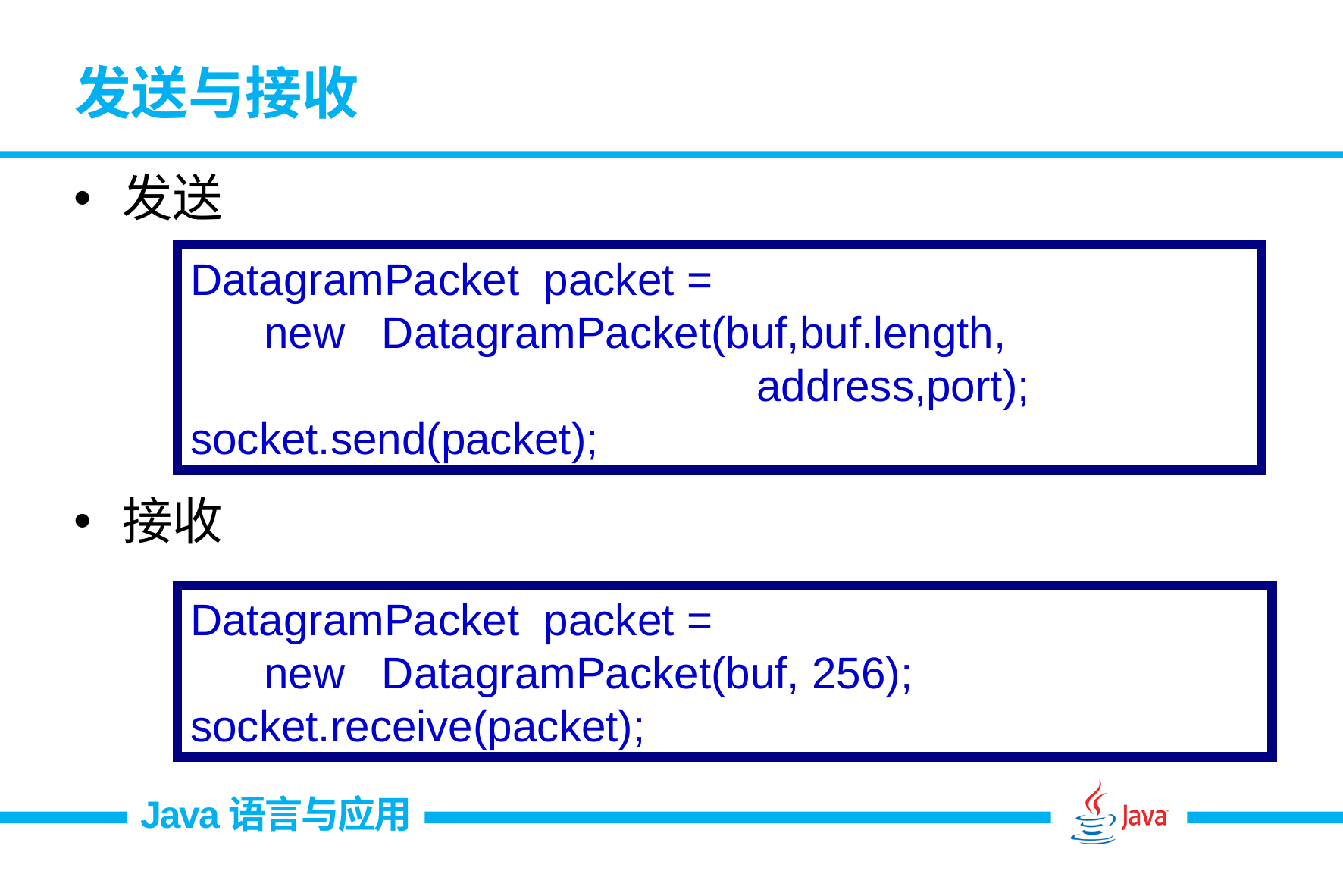

# 发送与接收
发送

接收
DatagramPacket  packet =
      new   DatagramPacket(buf,buf.length,
                                              address,port);
socket.send(packet);
DatagramPacket  packet =
      new   DatagramPacket(buf, 256);
socket.receive(packet);